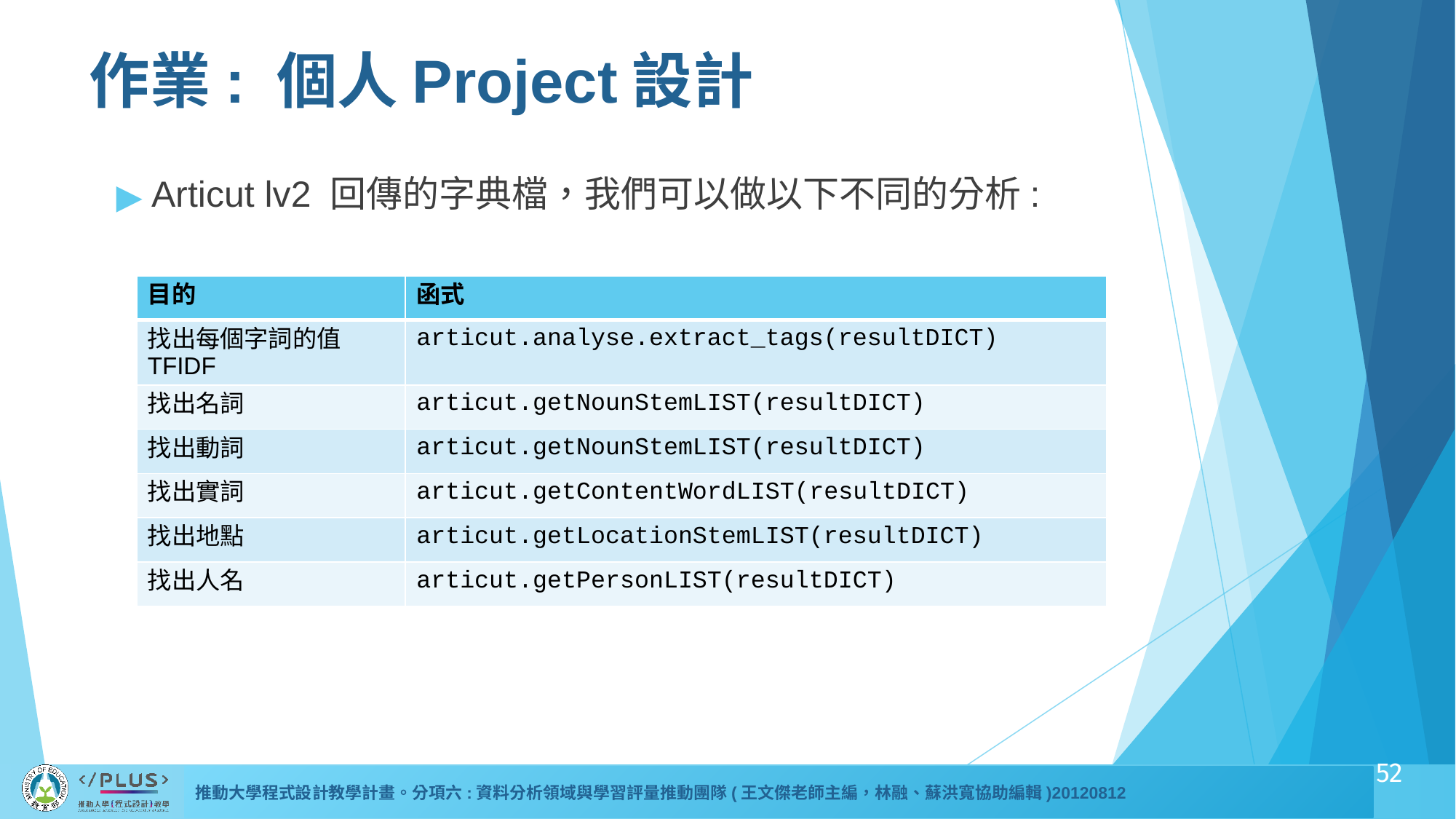

# 作業: 個人Project設計
Articut lv2 回傳的字典檔，我們可以做以下不同的分析:
| 目的 | 函式 |
| --- | --- |
| 找出每個字詞的值 TFIDF | articut.analyse.extract\_tags(resultDICT) |
| 找出名詞 | articut.getNounStemLIST(resultDICT) |
| 找出動詞 | articut.getNounStemLIST(resultDICT) |
| 找出實詞 | articut.getContentWordLIST(resultDICT) |
| 找出地點 | articut.getLocationStemLIST(resultDICT) |
| 找出人名 | articut.getPersonLIST(resultDICT) |
52